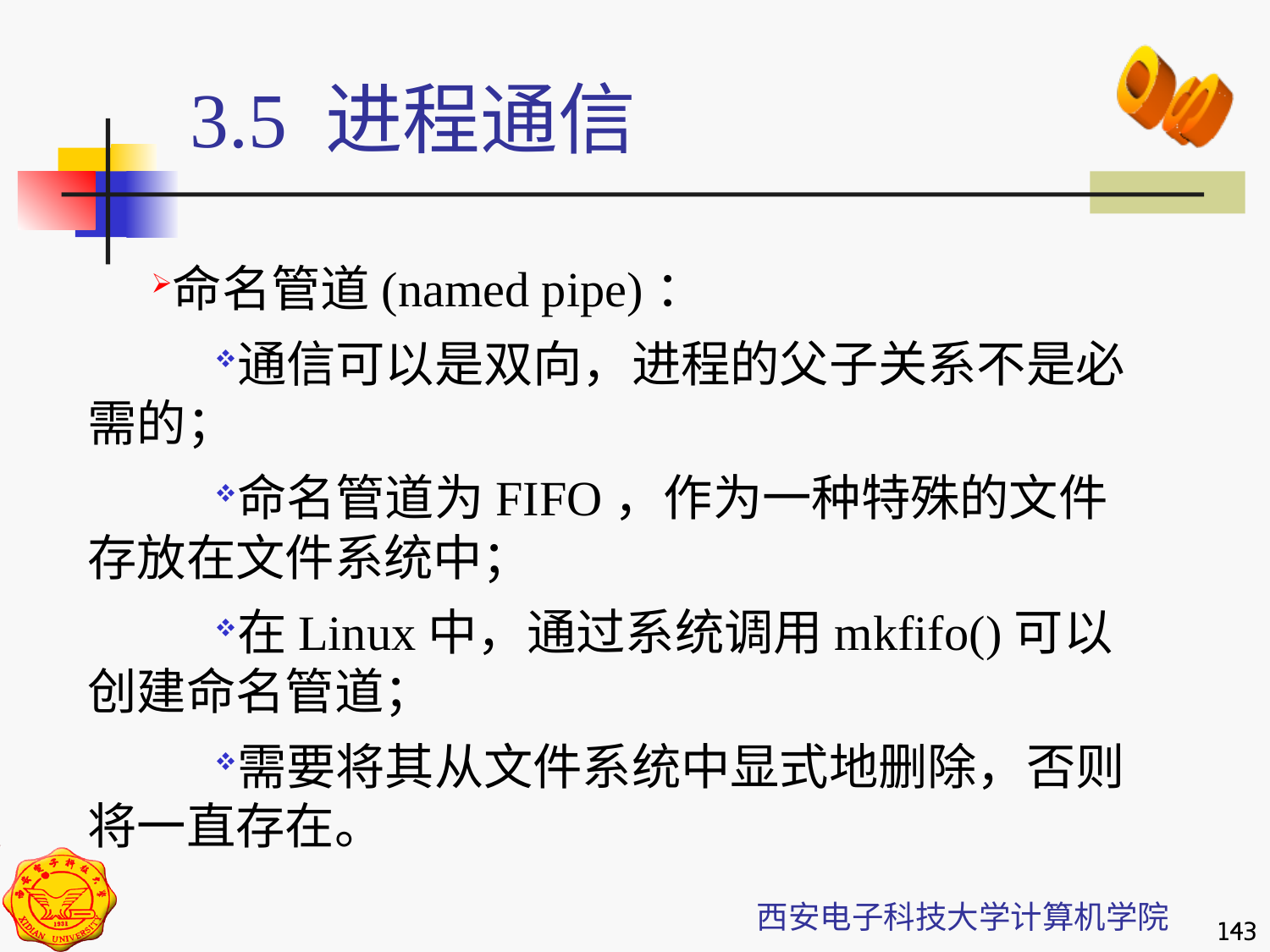

3.5 进程通信

命名管道(named pipe)：
通信可以是双向，进程的父子关系不是必需的；
命名管道为FIFO，作为一种特殊的文件存放在文件系统中；
在Linux中，通过系统调用mkfifo()可以创建命名管道；
需要将其从文件系统中显式地删除，否则将一直存在。
143